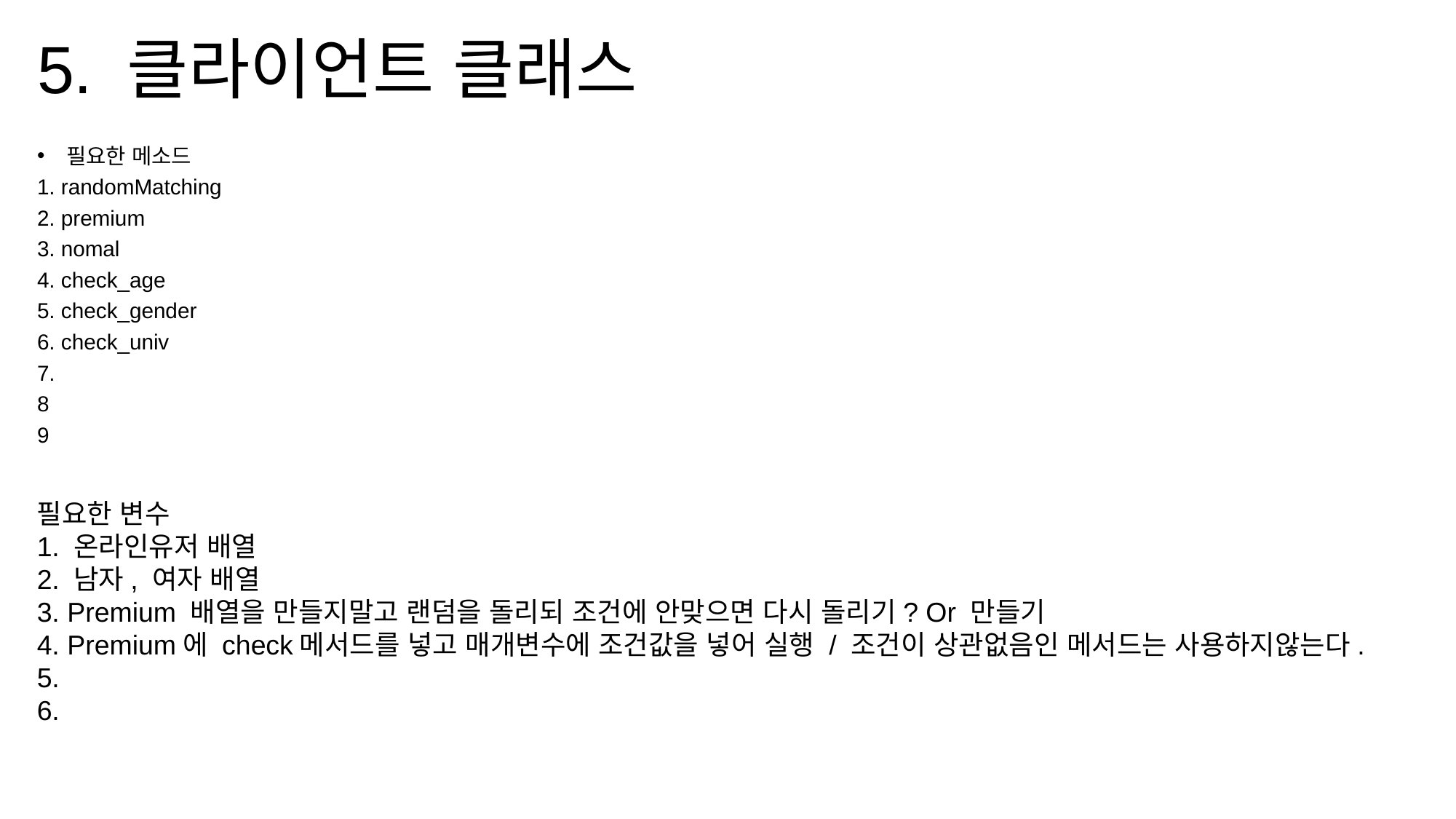

# 5. 클라이언트 클래스
필요한 메소드
1. randomMatching
2. premium
3. nomal
4. check_age
5. check_gender
6. check_univ
7.
8
9

필요한 변수
1. 온라인유저 배열
2. 남자, 여자 배열
3. Premium 배열을 만들지말고 랜덤을 돌리되 조건에 안맞으면 다시 돌리기? Or 만들기
4. Premium에 check메서드를 넣고 매개변수에 조건값을 넣어 실행 / 조건이 상관없음인 메서드는 사용하지않는다.
5.
6.